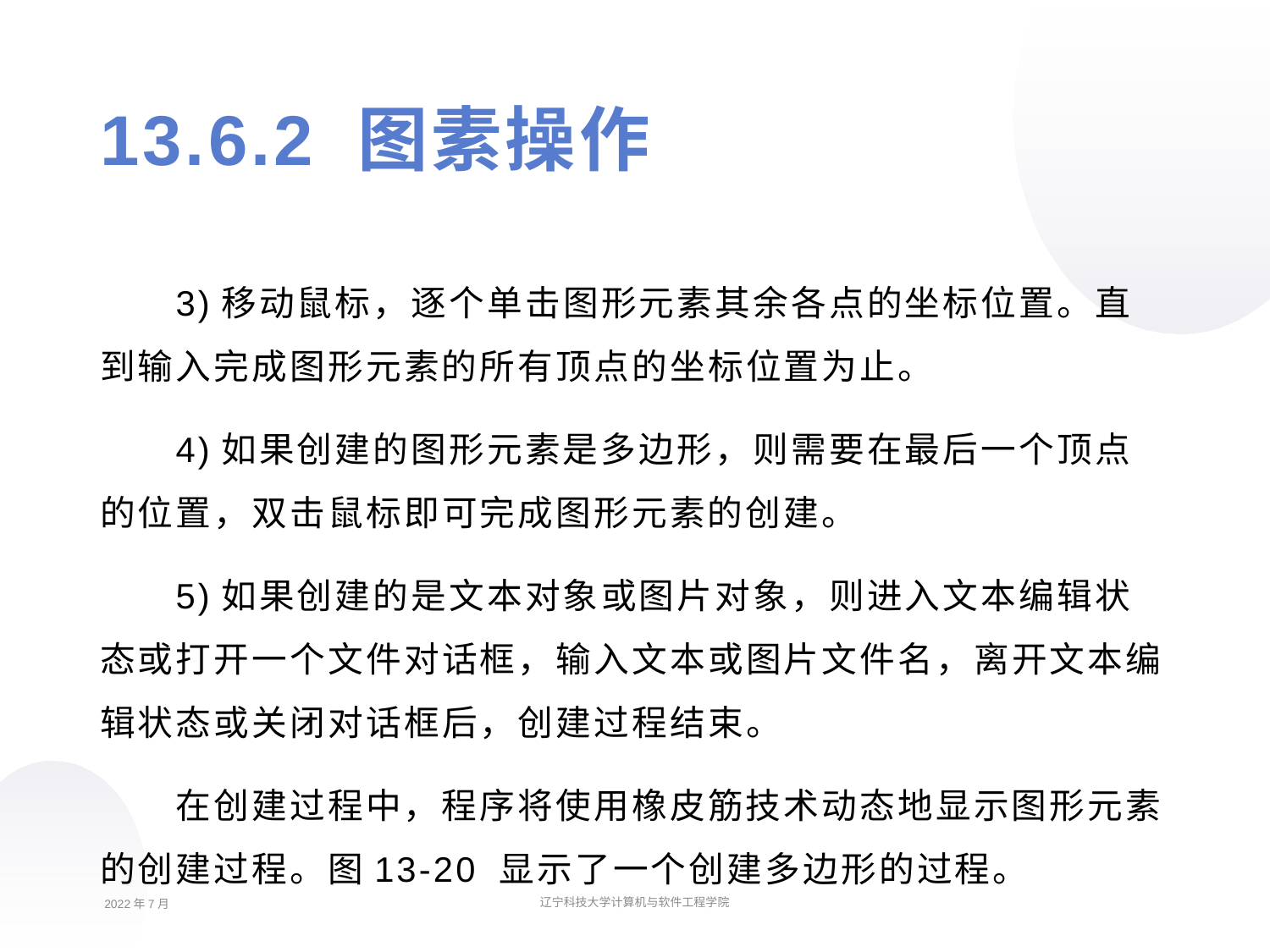

13.6.2 图素操作
3)移动鼠标，逐个单击图形元素其余各点的坐标位置。直到输入完成图形元素的所有顶点的坐标位置为止。
4)如果创建的图形元素是多边形，则需要在最后一个顶点的位置，双击鼠标即可完成图形元素的创建。
5)如果创建的是文本对象或图片对象，则进入文本编辑状态或打开一个文件对话框，输入文本或图片文件名，离开文本编辑状态或关闭对话框后，创建过程结束。
在创建过程中，程序将使用橡皮筋技术动态地显示图形元素的创建过程。图13-20 显示了一个创建多边形的过程。

2022年7月
辽宁科技大学计算机与软件工程学院
110